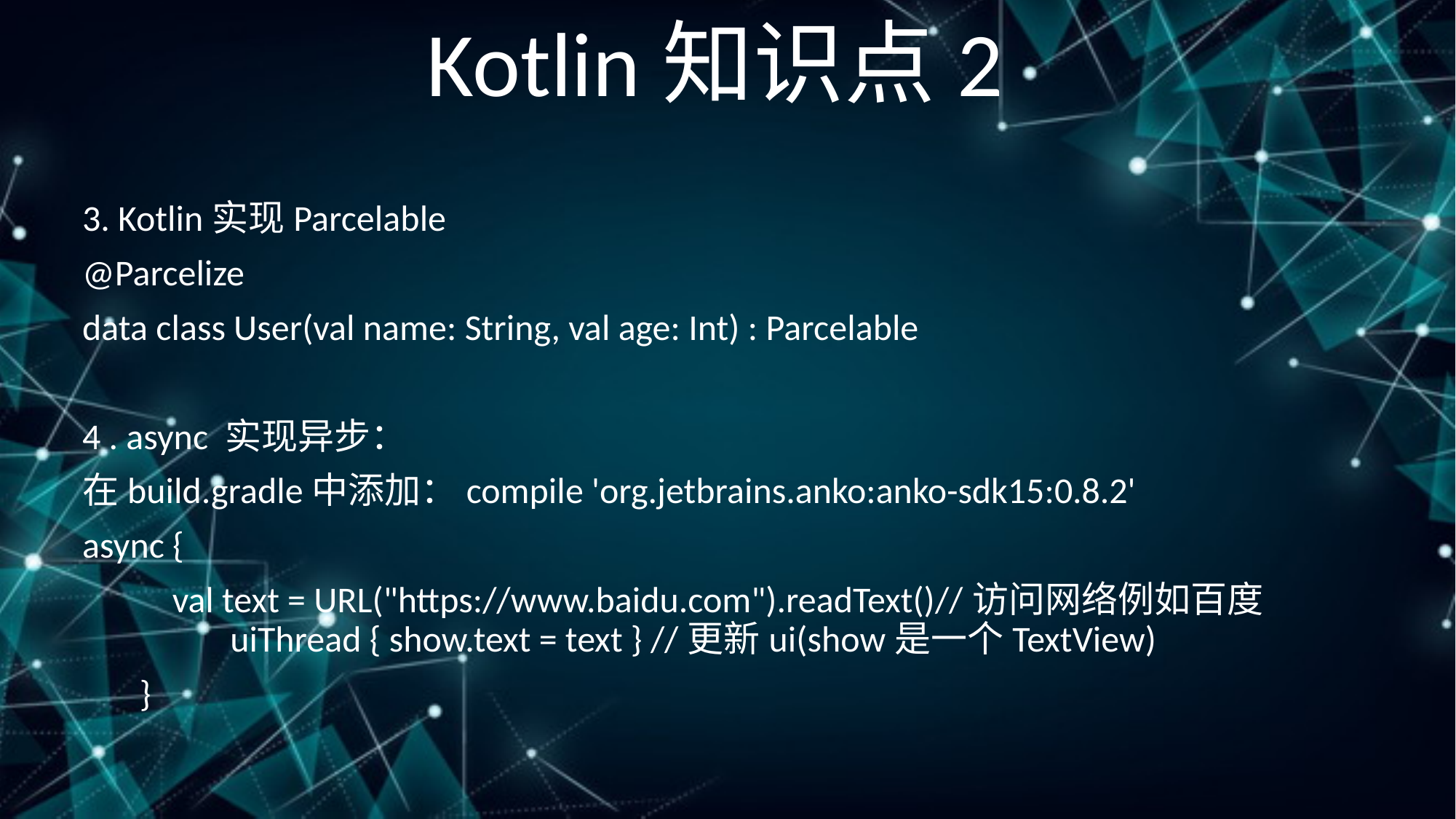

# Kotlin知识点2

3. Kotlin实现Parcelable
@Parcelize
data class User(val name: String, val age: Int) : Parcelable

4 . async 实现异步：
在build.gradle中添加：compile 'org.jetbrains.anko:anko-sdk15:0.8.2'
async {
           val text = URL("https://www.baidu.com").readText()//访问网络例如百度                                uiThread { show.text = text } //更新ui(show是一个TextView)
       }